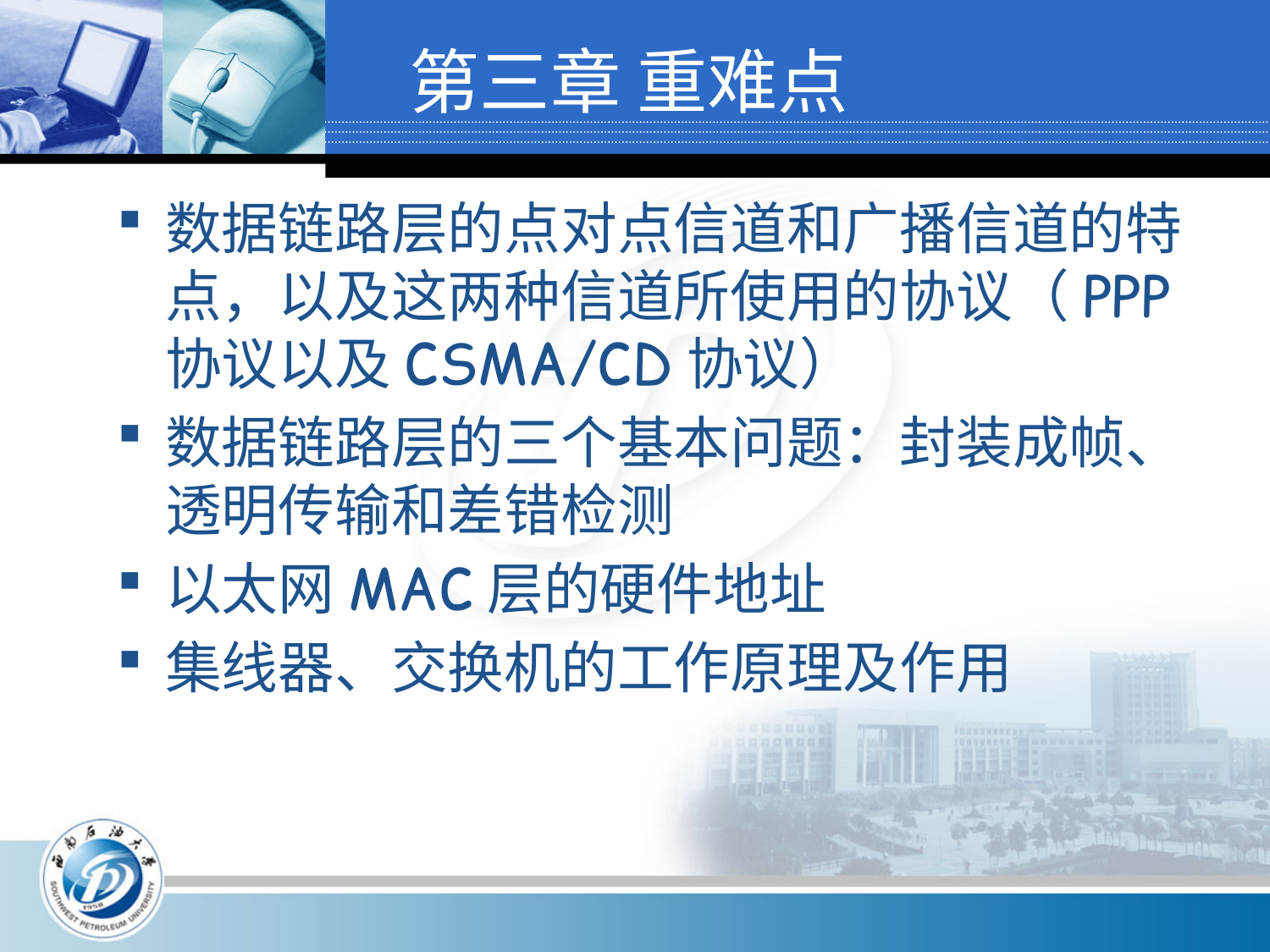

# 第三章 重难点
数据链路层的点对点信道和广播信道的特点，以及这两种信道所使用的协议（PPP协议以及CSMA/CD协议）
数据链路层的三个基本问题：封装成帧、透明传输和差错检测
以太网MAC层的硬件地址
集线器、交换机的工作原理及作用